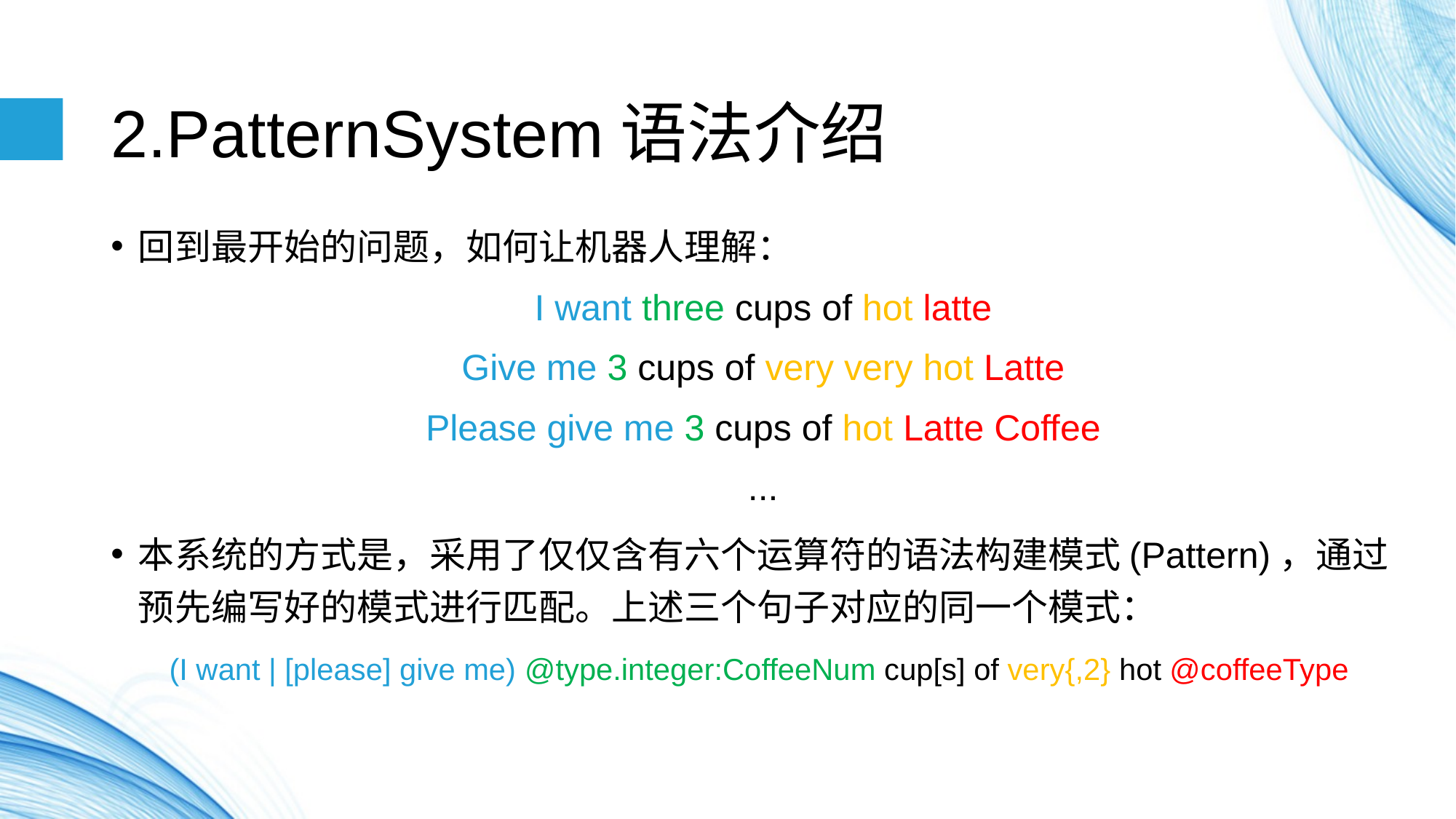

# 2.PatternSystem语法介绍
回到最开始的问题，如何让机器人理解：
I want three cups of hot latte
Give me 3 cups of very very hot Latte
Please give me 3 cups of hot Latte Coffee
...
本系统的方式是，采用了仅仅含有六个运算符的语法构建模式(Pattern)，通过预先编写好的模式进行匹配。上述三个句子对应的同一个模式：
(I want | [please] give me) @type.integer:CoffeeNum cup[s] of very{,2} hot @coffeeType